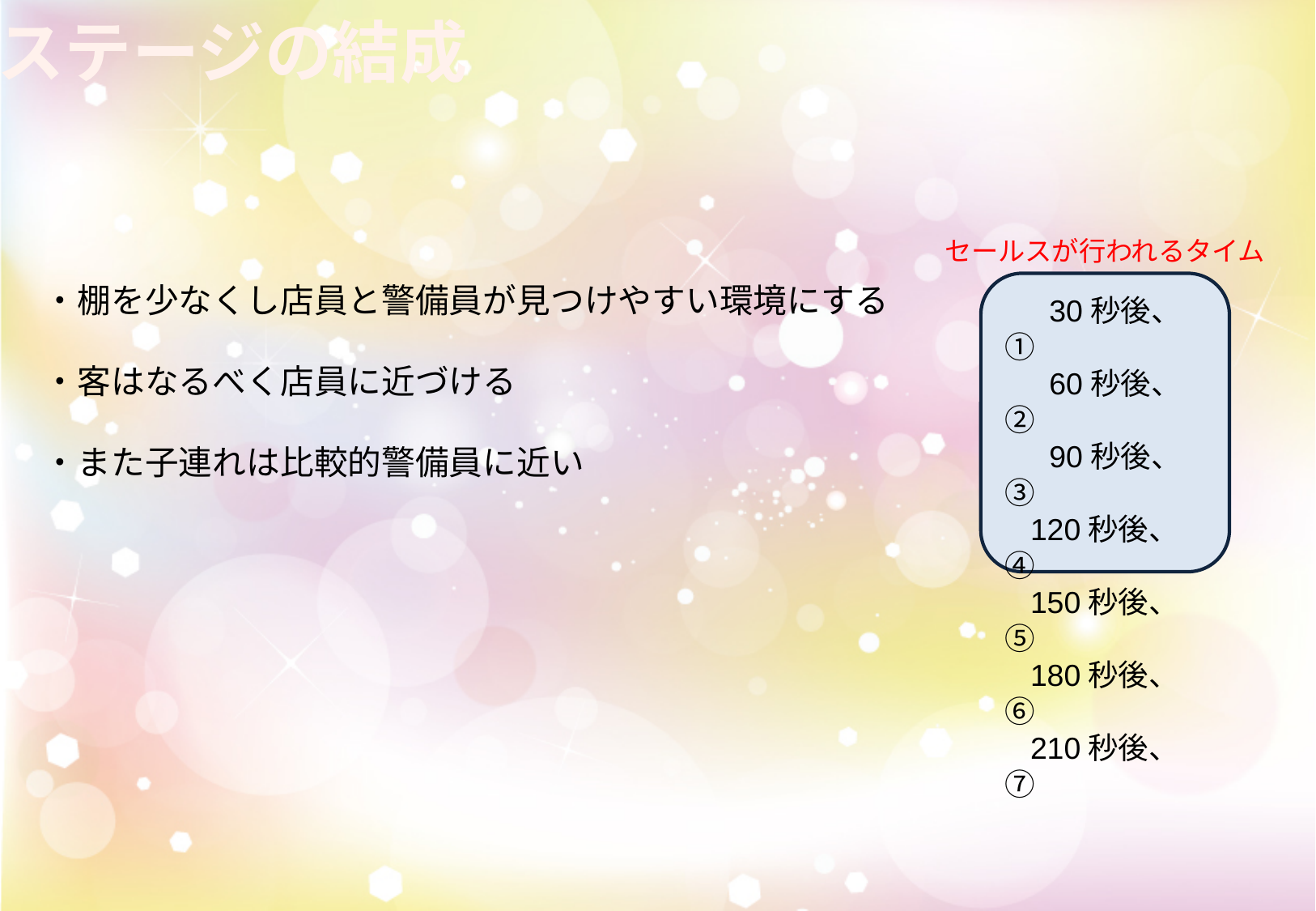

ステージの結成
セールスが行われるタイム
・棚を少なくし店員と警備員が見つけやすい環境にする

・客はなるべく店員に近づける

・また子連れは比較的警備員に近い
　 30秒後、①
　 60秒後、②
　 90秒後、③
   120秒後、④
   150秒後、⑤
   180秒後、⑥
   210秒後、⑦